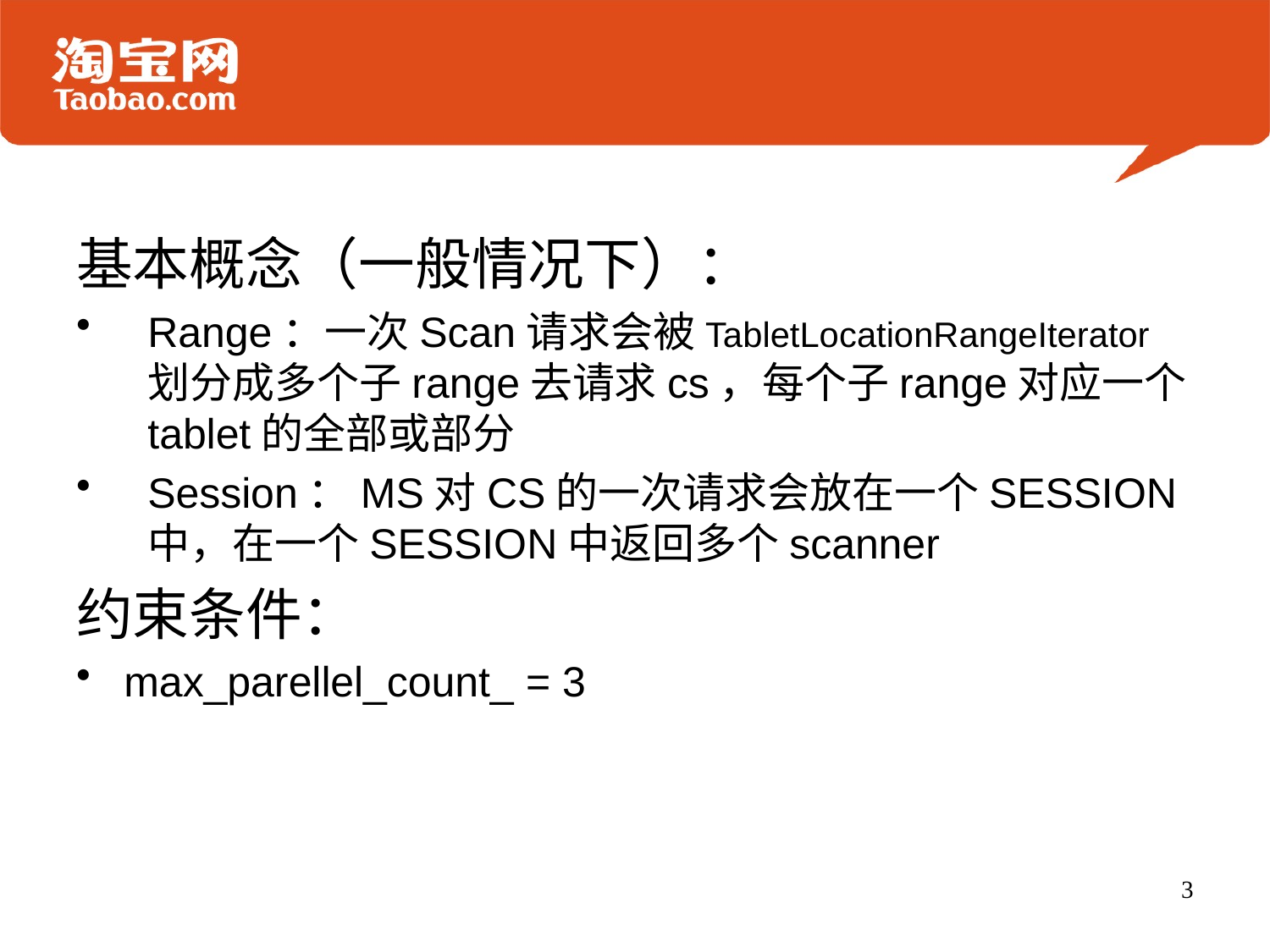

#
基本概念（一般情况下）：
Range：一次Scan请求会被TabletLocationRangeIterator划分成多个子range去请求cs，每个子range对应一个tablet的全部或部分
Session：MS对CS的一次请求会放在一个SESSION中，在一个SESSION中返回多个scanner
约束条件：
max_parellel_count_ = 3

3